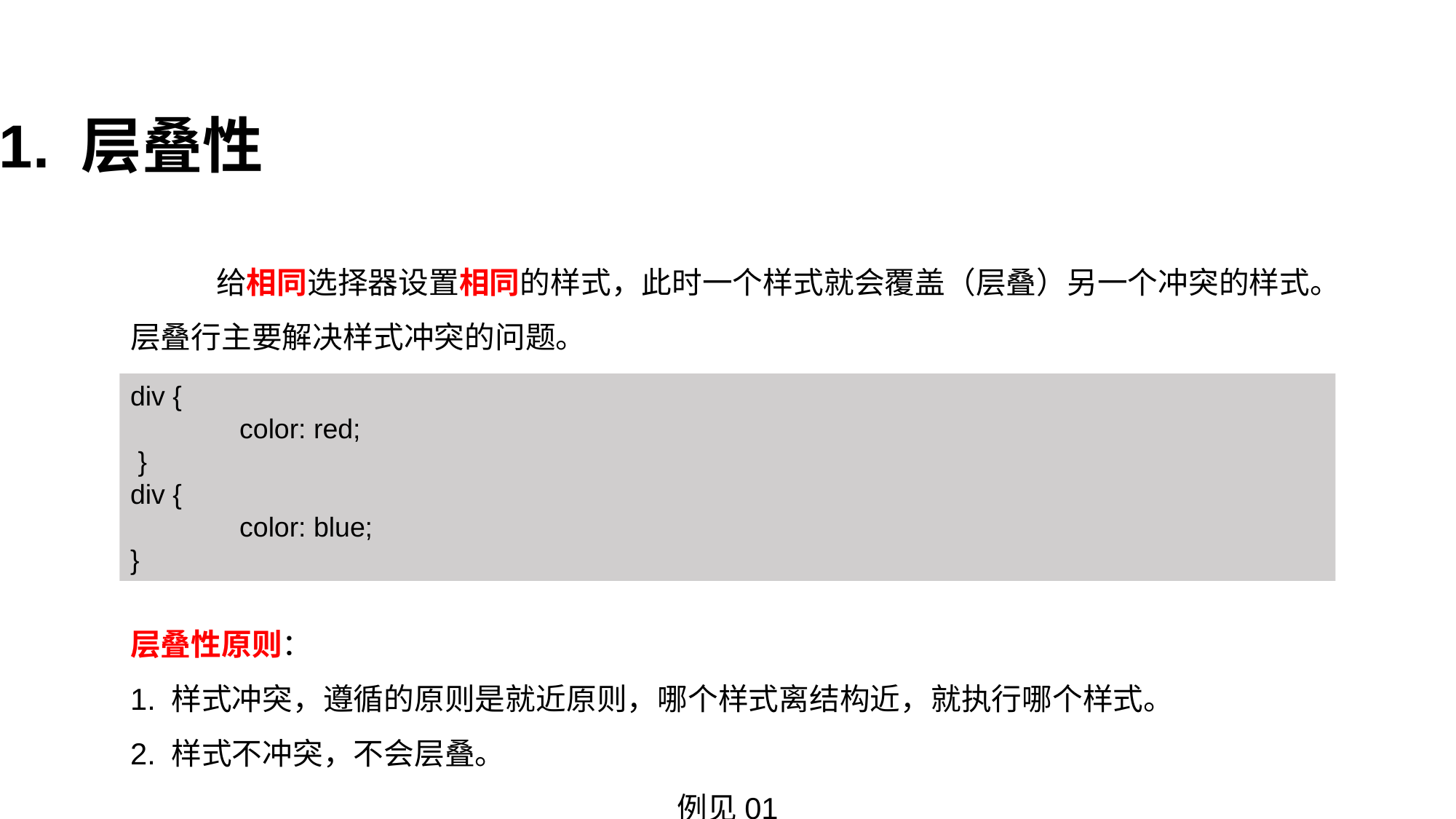

1. 层叠性
给相同选择器设置相同的样式，此时一个样式就会覆盖（层叠）另一个冲突的样式。层叠行主要解决样式冲突的问题。
div {
	color: red;
 }
div {
	color: blue;
}
层叠性原则：
1. 样式冲突，遵循的原则是就近原则，哪个样式离结构近，就执行哪个样式。
2. 样式不冲突，不会层叠。
例见01